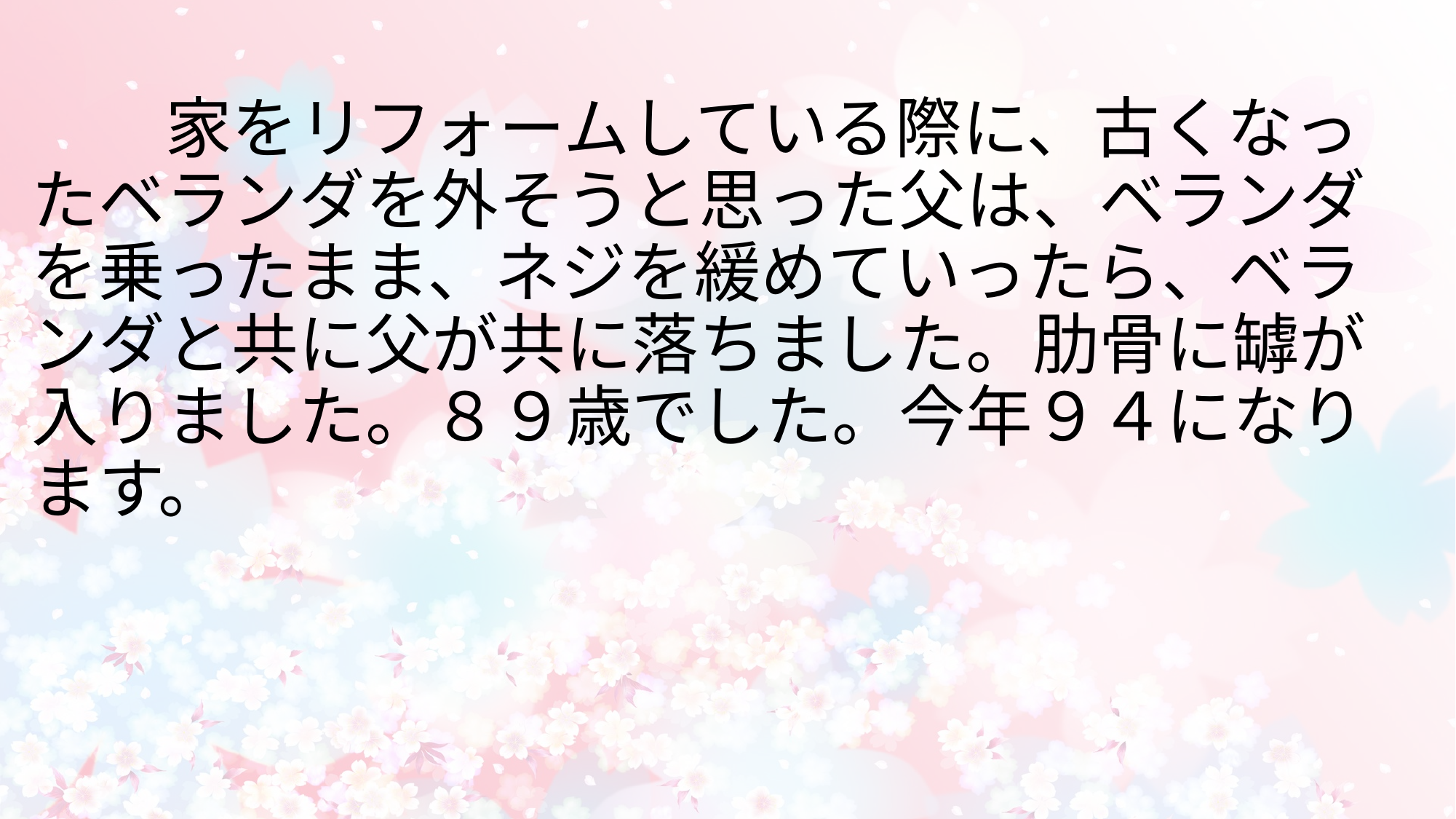

家をリフォームしている際に、古くなったベランダを外そうと思った父は、ベランダを乗ったまま、ネジを緩めていったら、ベランダと共に父が共に落ちました。肋骨に罅が入りました。８９歳でした。今年９４になります。